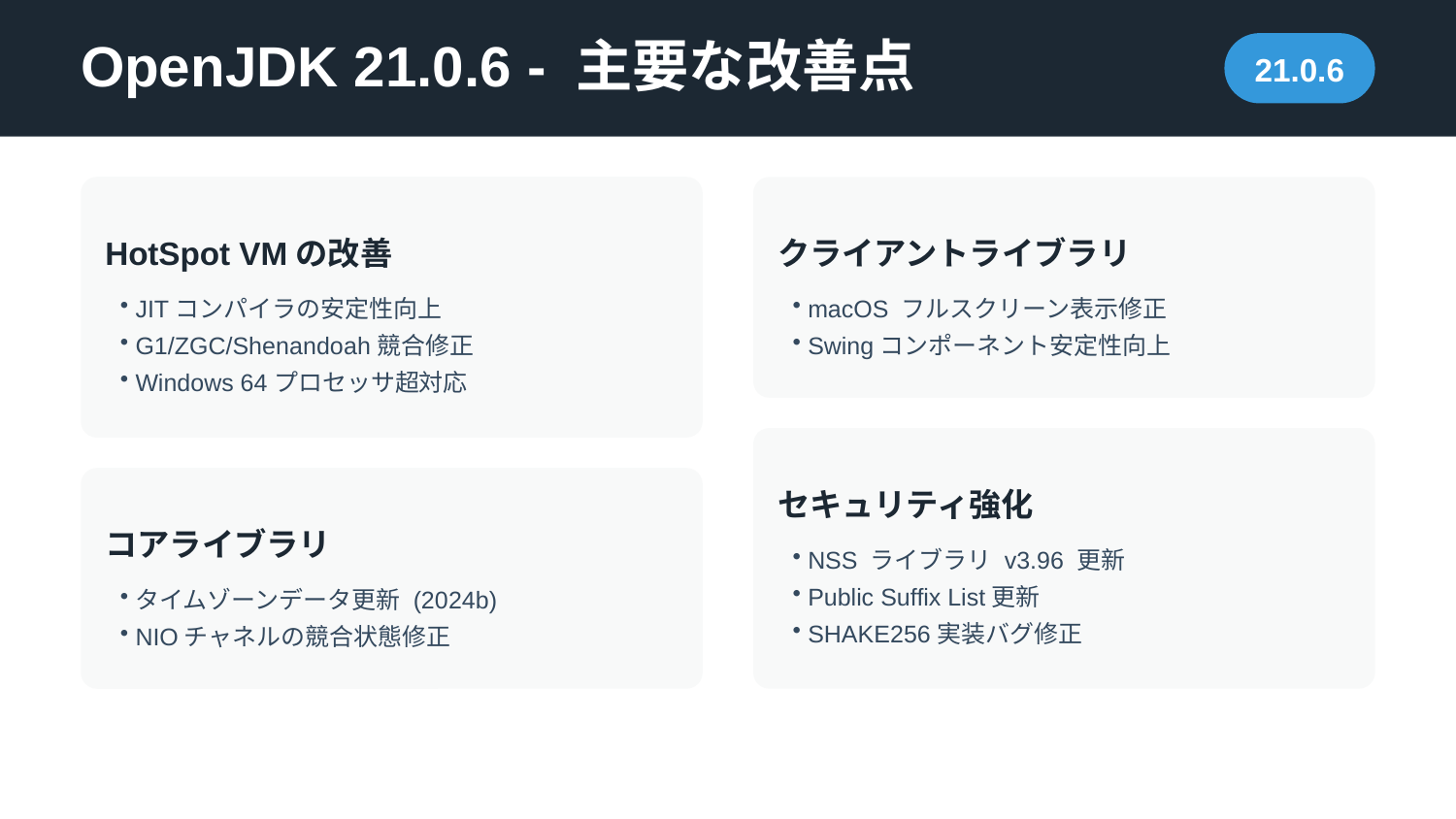

OpenJDK 21.0.6 - 主要な改善点

21.0.6

HotSpot VMの改善
クライアントライブラリ
JITコンパイラの安定性向上
G1/ZGC/Shenandoah競合修正
Windows 64プロセッサ超対応
macOS フルスクリーン表示修正
Swingコンポーネント安定性向上

セキュリティ強化
コアライブラリ
NSS ライブラリ v3.96 更新
Public Suffix List更新
SHAKE256実装バグ修正
タイムゾーンデータ更新 (2024b)
NIOチャネルの競合状態修正